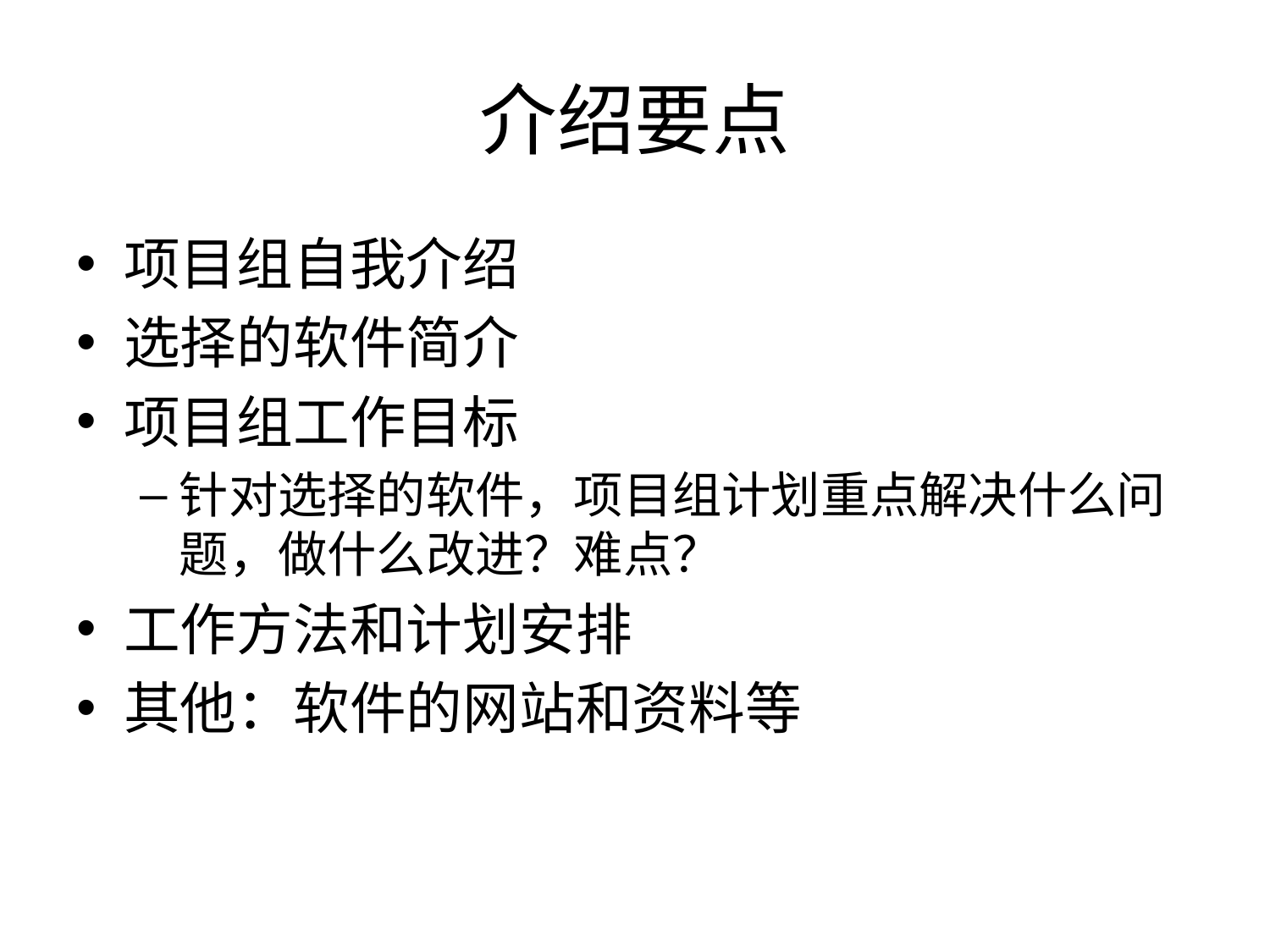

# 介绍要点
项目组自我介绍
选择的软件简介
项目组工作目标
针对选择的软件，项目组计划重点解决什么问题，做什么改进？难点？
工作方法和计划安排
其他：软件的网站和资料等